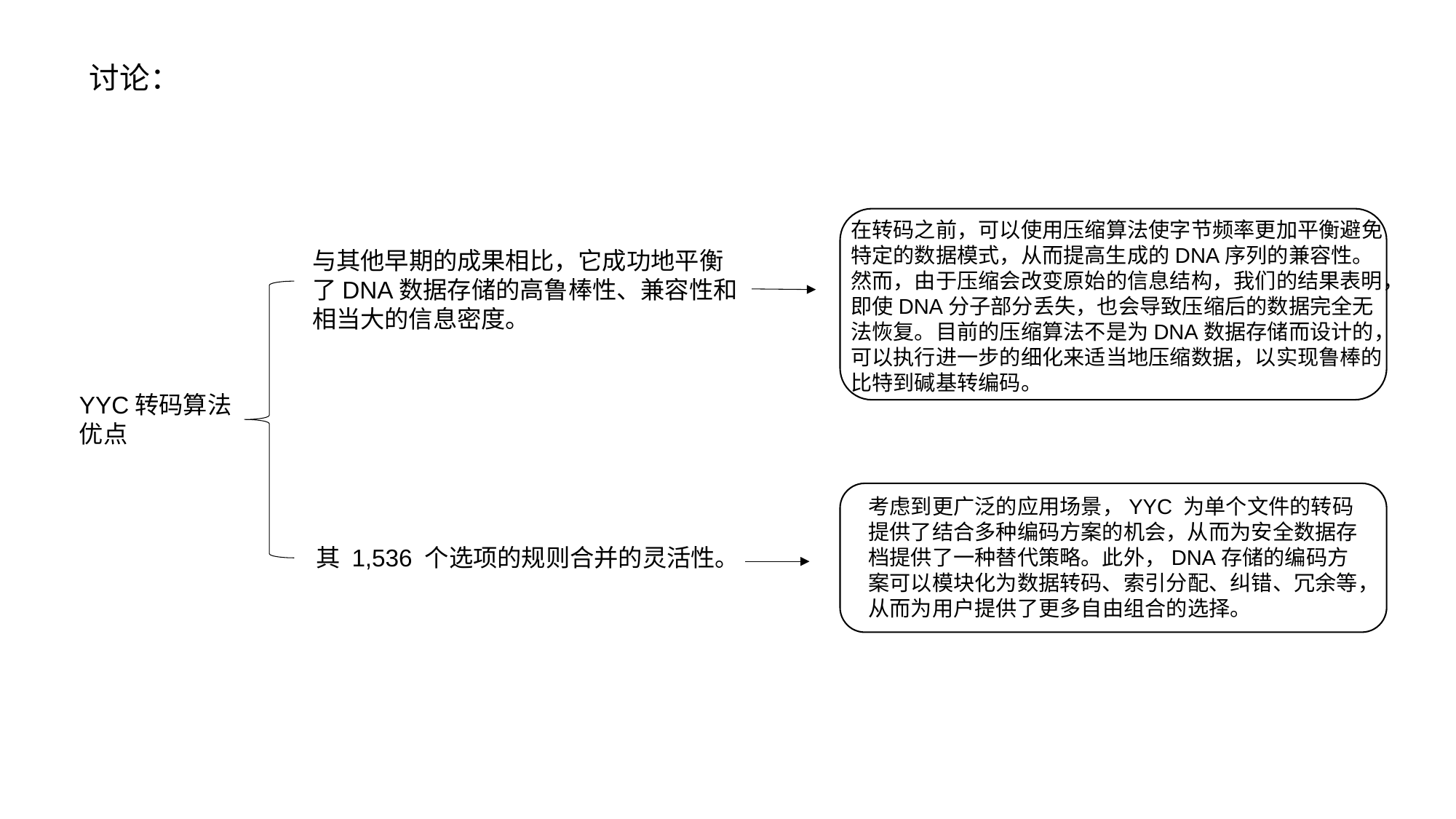

讨论：

在转码之前，可以使用压缩算法使字节频率更加平衡避免特定的数据模式，从而提高生成的DNA序列的兼容性。然而，由于压缩会改变原始的信息结构，我们的结果表明，即使DNA分子部分丢失，也会导致压缩后的数据完全无法恢复。目前的压缩算法不是为DNA数据存储而设计的，可以执行进一步的细化来适当地压缩数据，以实现鲁棒的比特到碱基转编码。
与其他早期的成果相比，它成功地平衡了DNA数据存储的高鲁棒性、兼容性和相当大的信息密度。

YYC转码算法优点

考虑到更广泛的应用场景，YYC 为单个文件的转码提供了结合多种编码方案的机会，从而为安全数据存档提供了一种替代策略。此外，DNA存储的编码方案可以模块化为数据转码、索引分配、纠错、冗余等，从而为用户提供了更多自由组合的选择。
其 1,536 个选项的规则合并的灵活性。